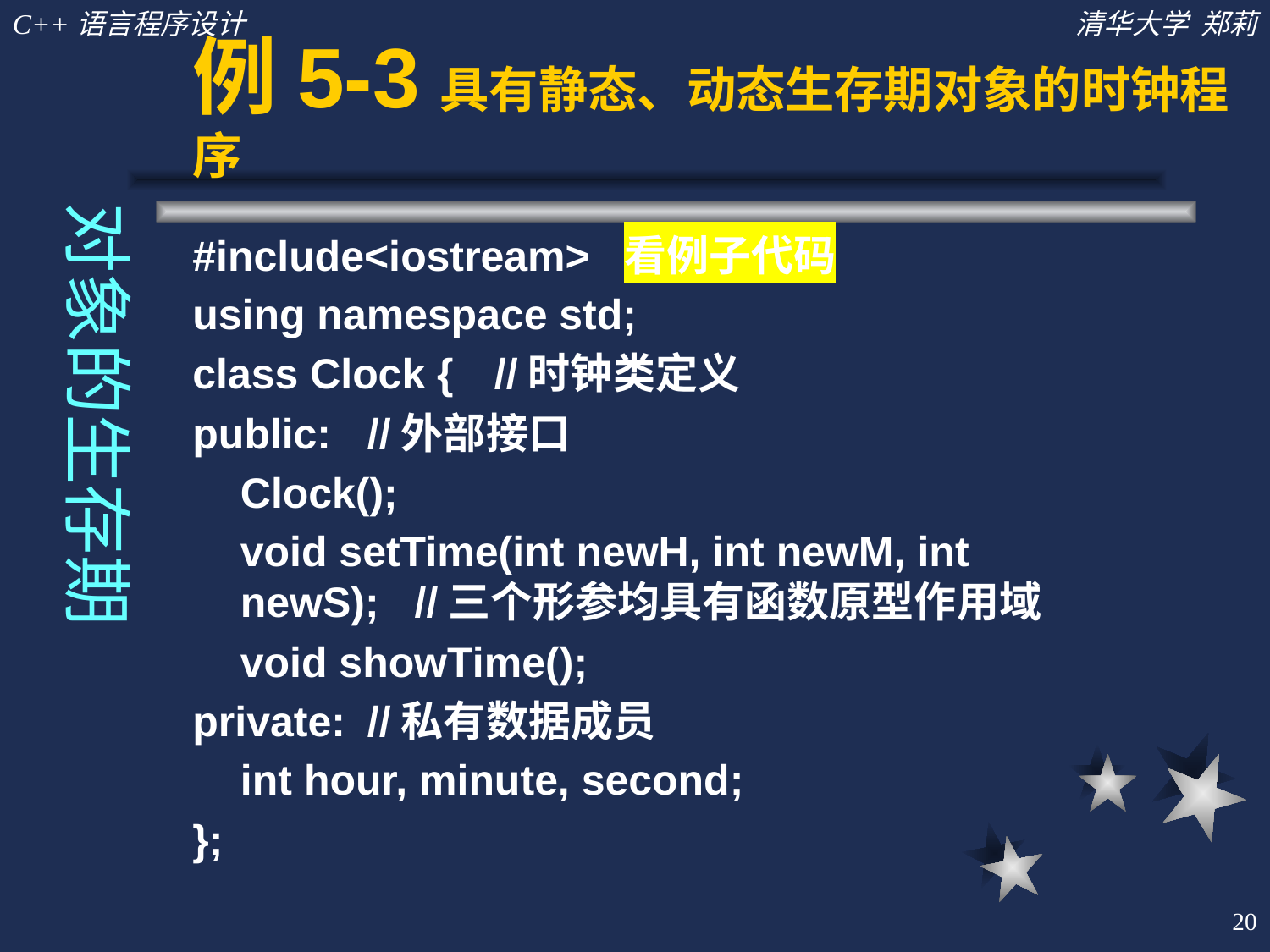

# 例5-3具有静态、动态生存期对象的时钟程序
对象的生存期
#include<iostream>  看例子代码
using namespace std;
class Clock {	//时钟类定义
public:	//外部接口
	Clock();
	void setTime(int newH, int newM, int newS);   //三个形参均具有函数原型作用域
	void showTime();
private:	//私有数据成员
	int hour, minute, second;
};
20